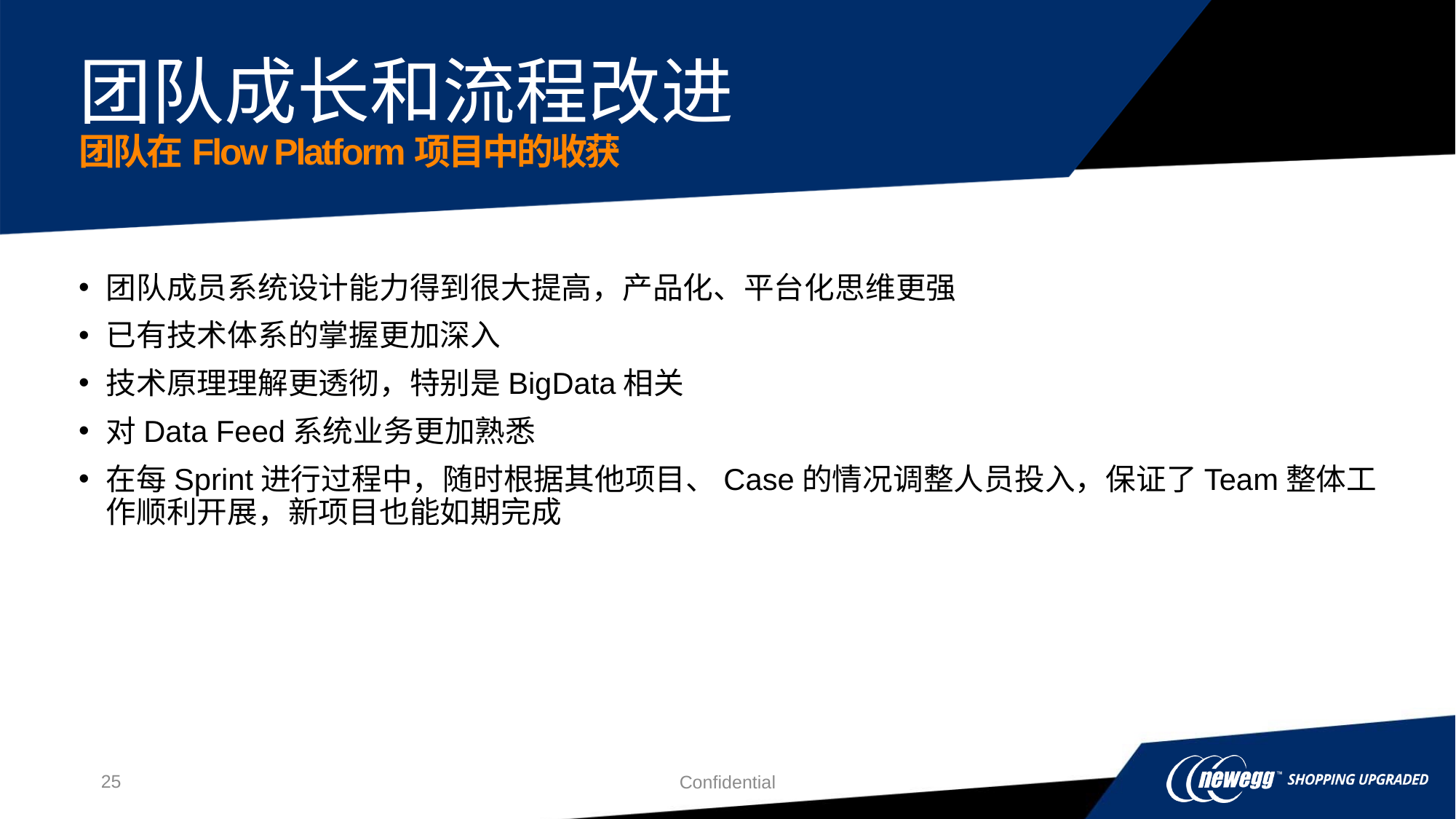

# 团队成长和流程改进
团队在Flow Platform项目中的收获
团队成员系统设计能力得到很大提高，产品化、平台化思维更强
已有技术体系的掌握更加深入
技术原理理解更透彻，特别是BigData相关
对Data Feed系统业务更加熟悉
在每Sprint进行过程中，随时根据其他项目、Case的情况调整人员投入，保证了Team整体工作顺利开展，新项目也能如期完成